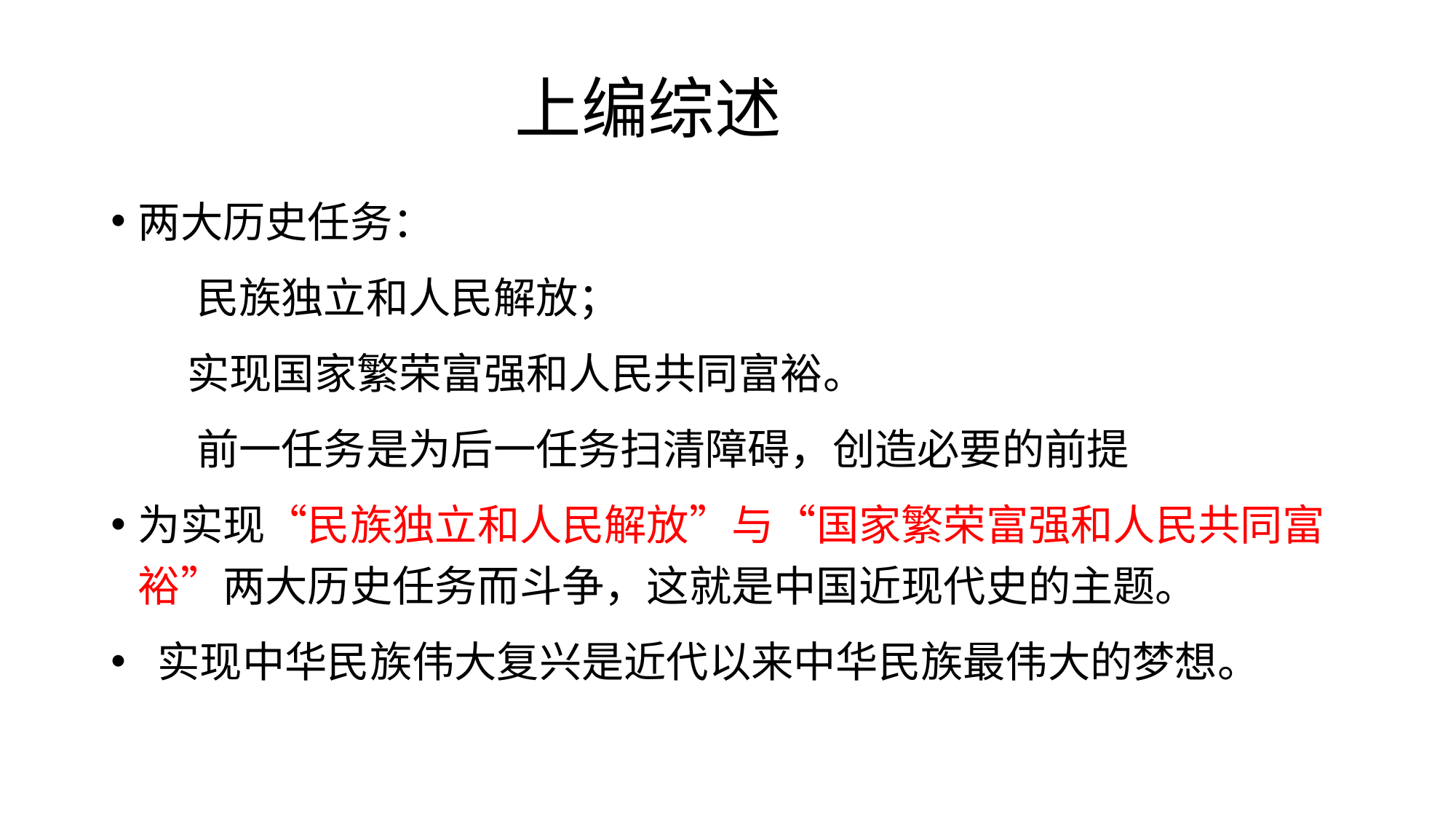

# 上编综述
两大历史任务：
        民族独立和人民解放；
       实现国家繁荣富强和人民共同富裕。
        前一任务是为后一任务扫清障碍，创造必要的前提
为实现“民族独立和人民解放”与“国家繁荣富强和人民共同富裕”两大历史任务而斗争，这就是中国近现代史的主题。
 实现中华民族伟大复兴是近代以来中华民族最伟大的梦想。